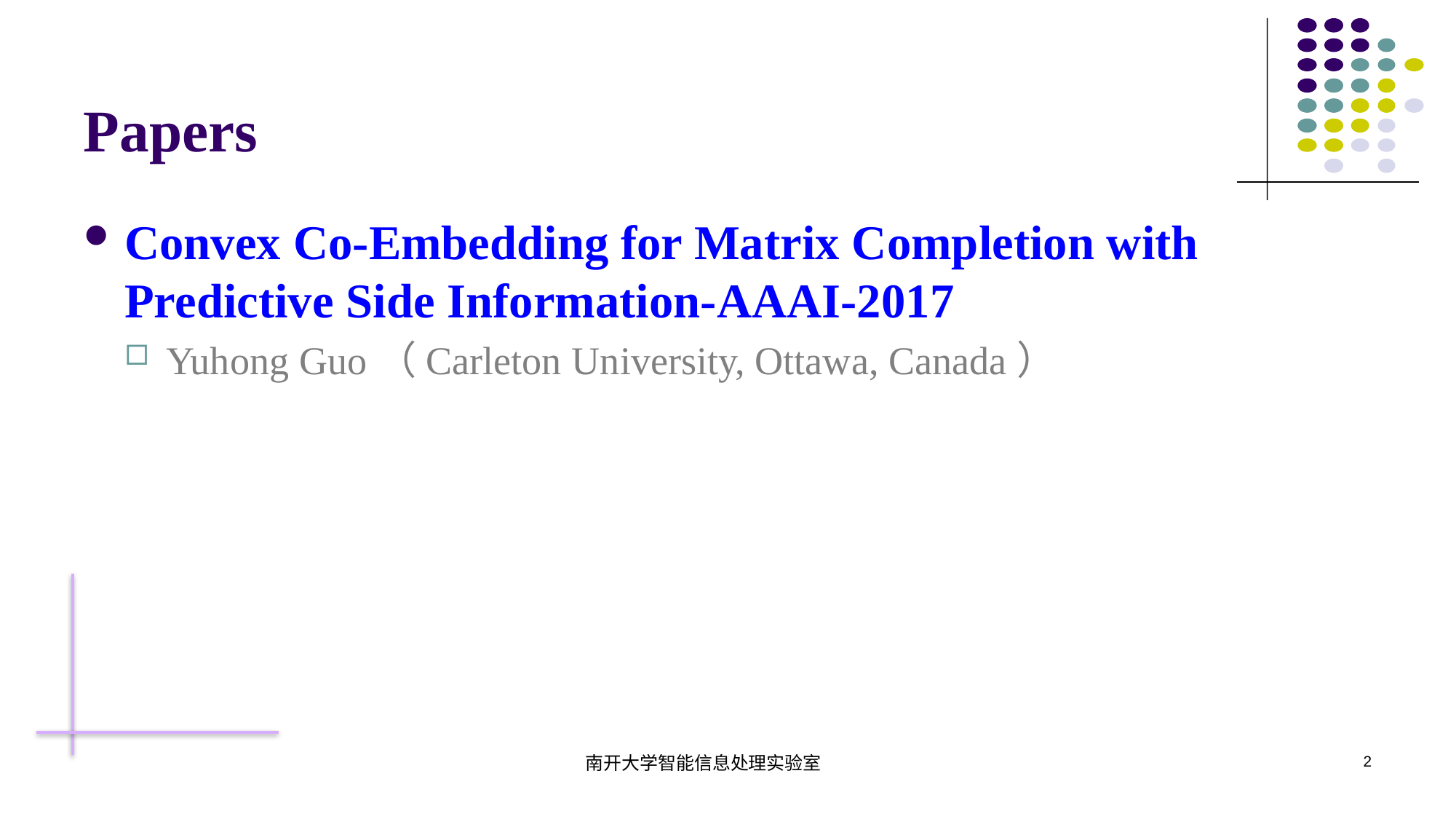

# Papers
Convex Co-Embedding for Matrix Completion with Predictive Side Information-AAAI-2017
Yuhong Guo（Carleton University, Ottawa, Canada）

南开大学智能信息处理实验室
2